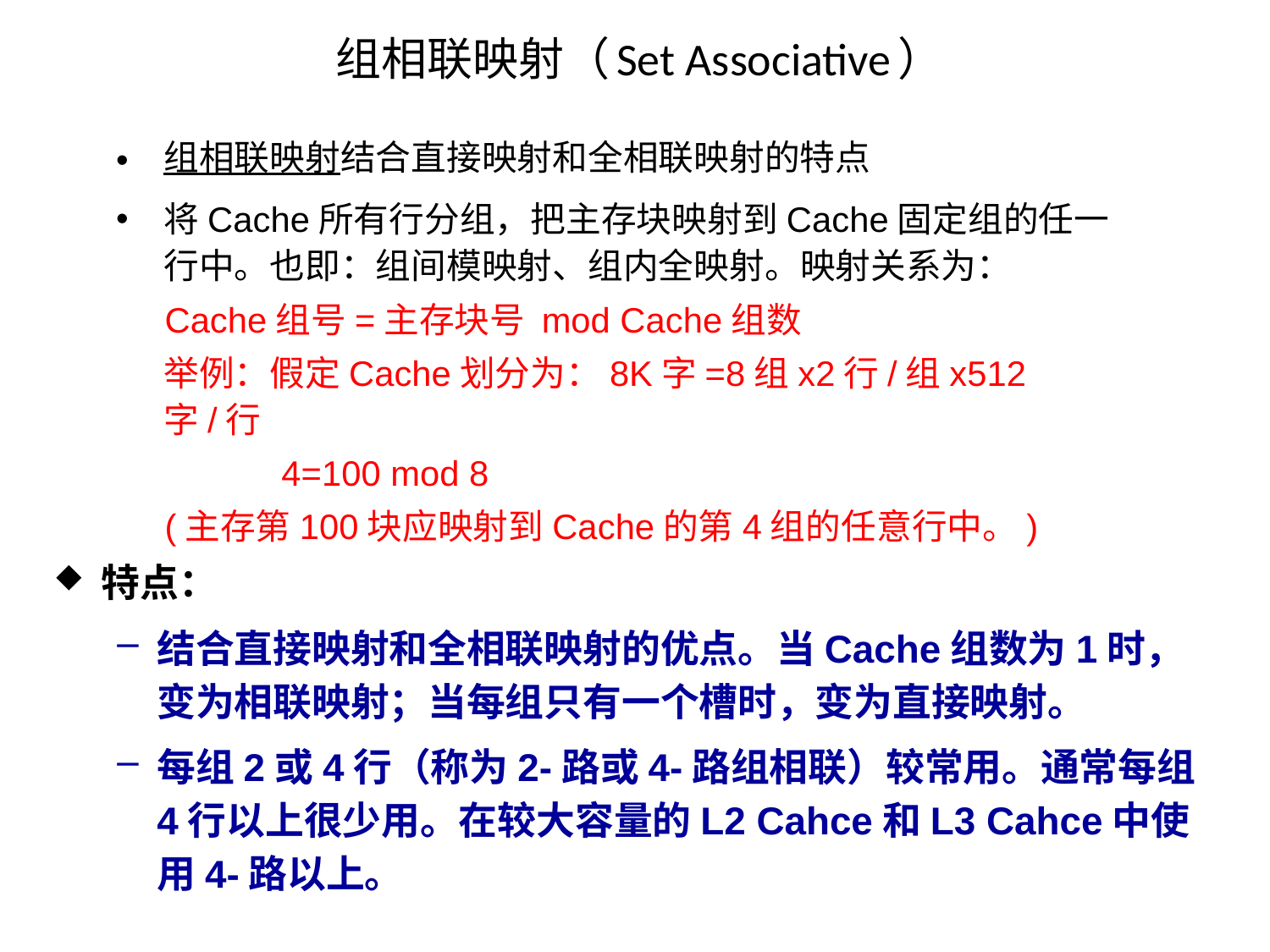

组相联映射（Set Associative）
组相联映射结合直接映射和全相联映射的特点
将Cache所有行分组，把主存块映射到Cache固定组的任一行中。也即：组间模映射、组内全映射。映射关系为：
     Cache组号=主存块号 mod Cache组数
     举例：假定Cache划分为：8K字=8组x2行/组x512字/行
                 4=100 mod 8
     (主存第100块应映射到Cache的第4组的任意行中。)

特点：
结合直接映射和全相联映射的优点。当Cache组数为1时，变为相联映射；当每组只有一个槽时，变为直接映射。
每组2或4行（称为2-路或4-路组相联）较常用。通常每组4行以上很少用。在较大容量的L2 Cahce和L3 Cahce中使用4-路以上。